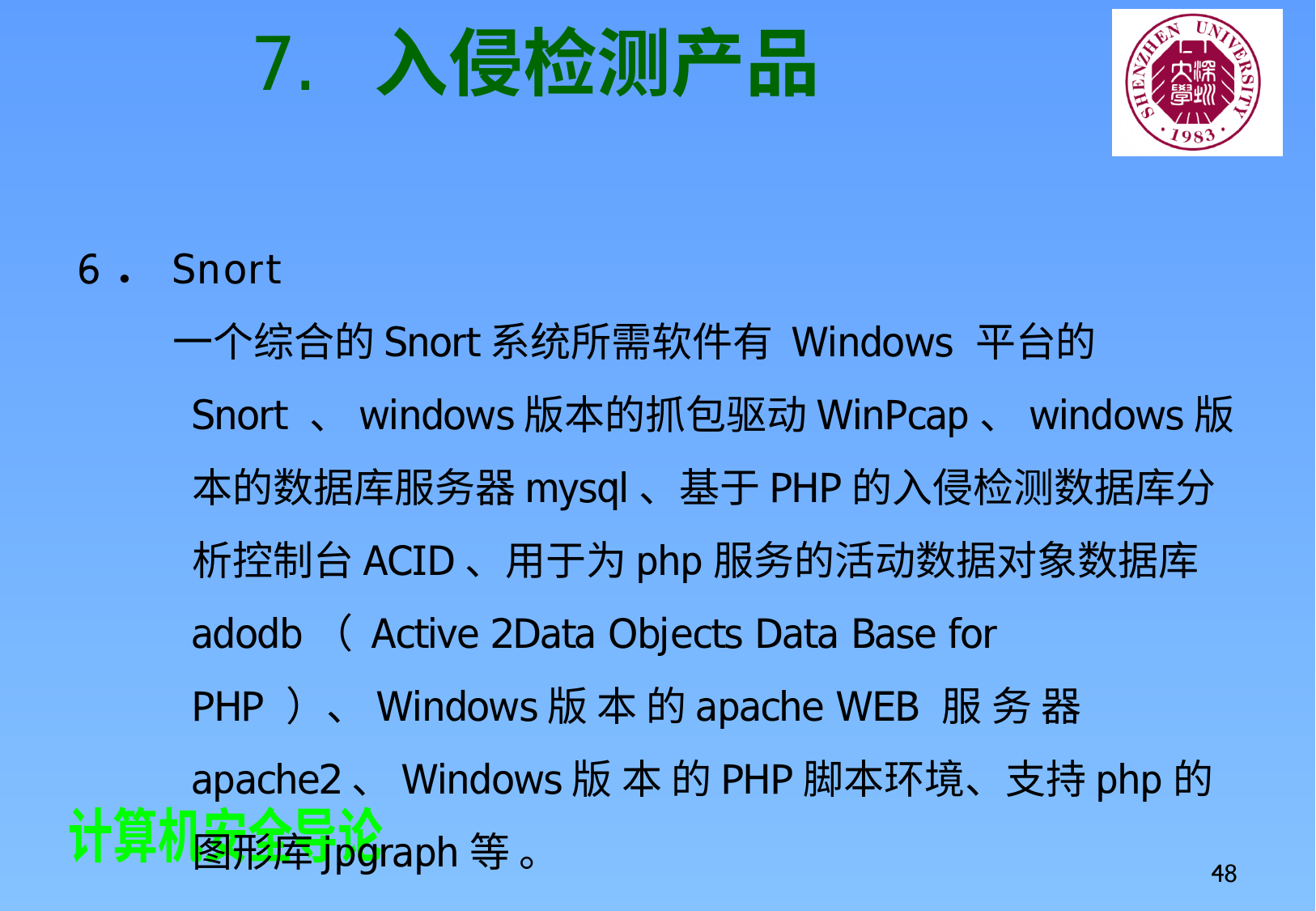

# 7.	入侵检测产品
6． Snort
 一个综合的Snort系统所需软件有 Windows 平台的Snort 、windows版本的抓包驱动WinPcap、windows版本的数据库服务器mysql、基于PHP的入侵检测数据库分析控制台ACID、用于为php服务的活动数据对象数据库 adodb（ Active 2Data Objects Data Base for PHP ）、Windows版 本 的apache WEB 服 务 器apache2、Windows版 本 的PHP脚本环境、支持php的图形库jpgraph等 。
48